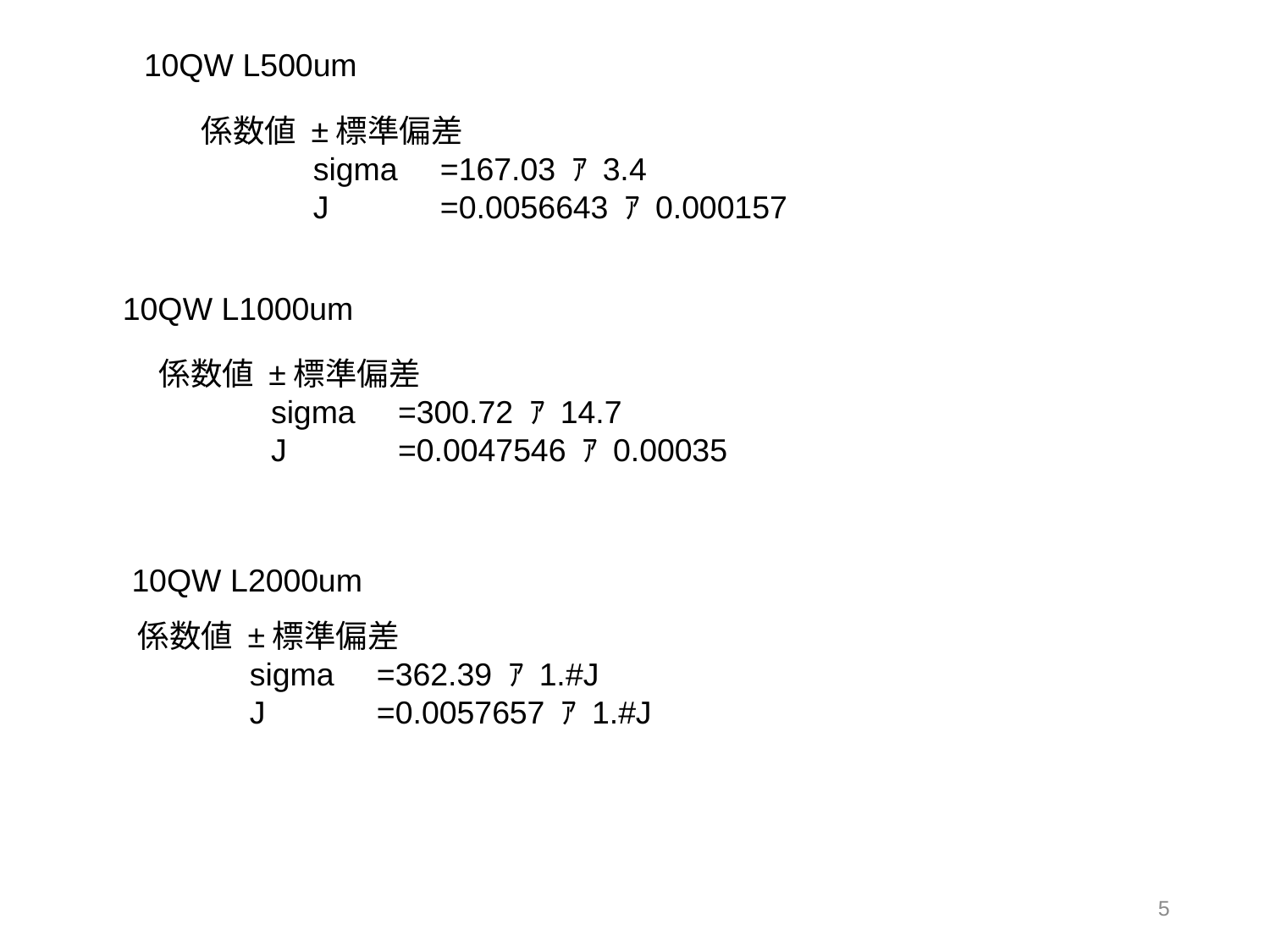

10QW L500um
 係数値 ±標準偏差
  	sigma	=167.03 ｱ 3.4
  	J    	=0.0056643 ｱ 0.000157
10QW L1000um
 係数値 ±標準偏差
  	sigma	=300.72 ｱ 14.7
  	J    	=0.0047546 ｱ 0.00035
10QW L2000um
 係数値 ±標準偏差
  	sigma	=362.39 ｱ 1.#J
  	J    	=0.0057657 ｱ 1.#J
5